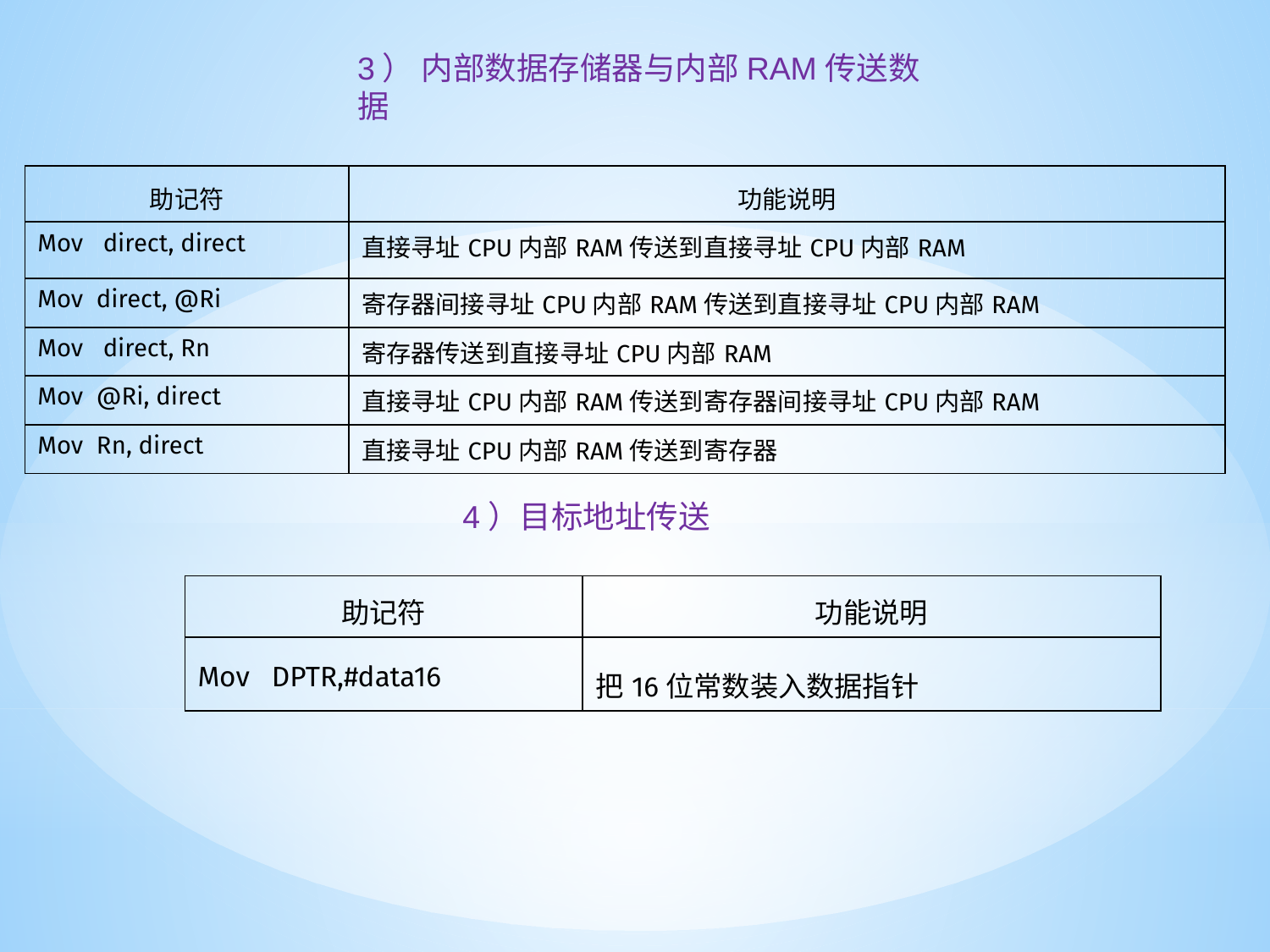

3） 内部数据存储器与内部RAM传送数据
| 助记符 | 功能说明 |
| --- | --- |
| Mov direct, direct | 直接寻址CPU内部RAM传送到直接寻址CPU内部RAM |
| Mov direct, @Ri | 寄存器间接寻址CPU内部RAM传送到直接寻址CPU内部RAM |
| Mov direct, Rn | 寄存器传送到直接寻址CPU内部RAM |
| Mov @Ri, direct | 直接寻址CPU内部RAM传送到寄存器间接寻址CPU内部RAM |
| Mov Rn, direct | 直接寻址CPU内部RAM传送到寄存器 |
4）目标地址传送
| 助记符 | 功能说明 |
| --- | --- |
| Mov DPTR,#data16 | 把16位常数装入数据指针 |